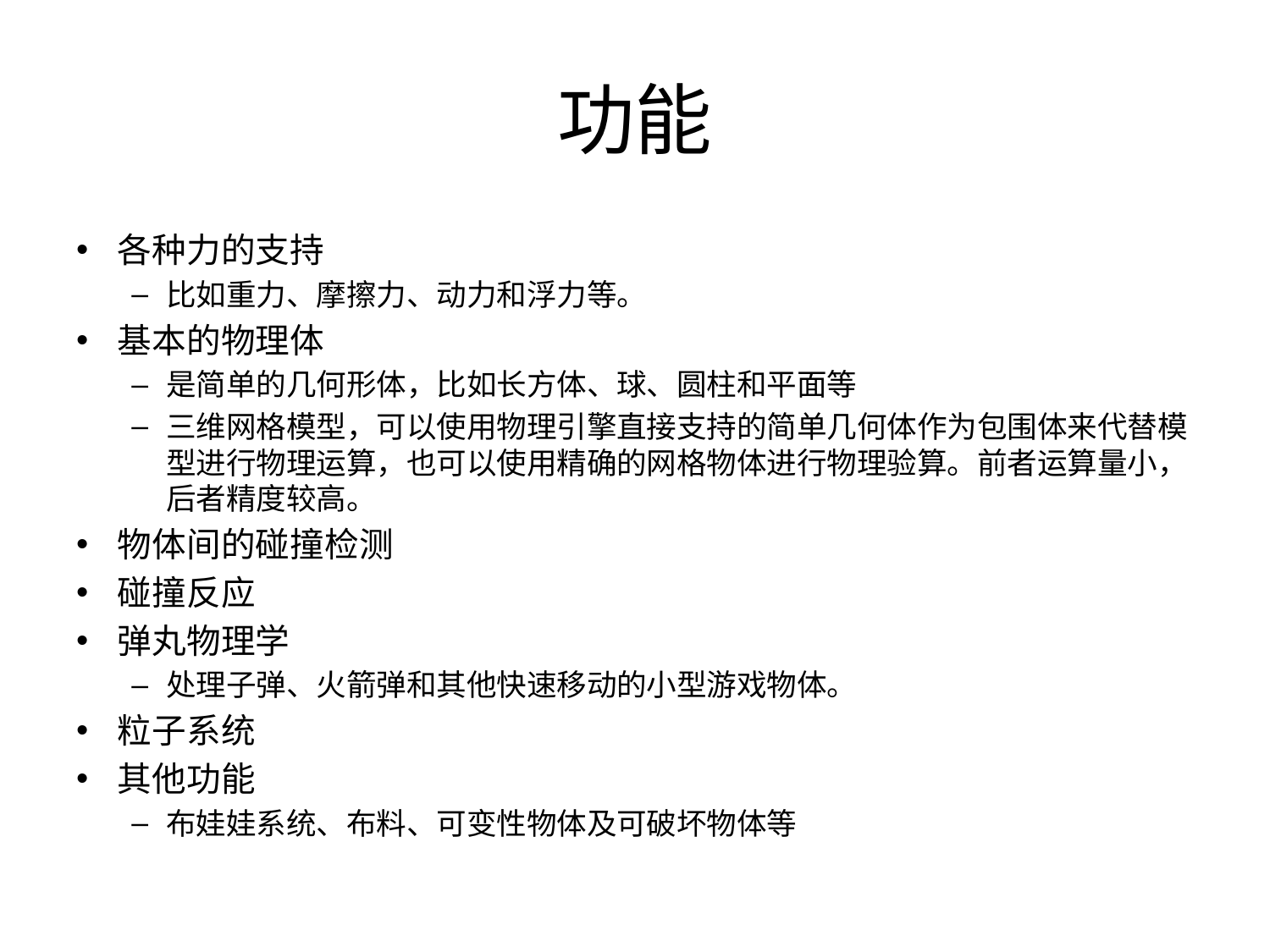

# 功能
各种力的支持
比如重力、摩擦力、动力和浮力等。
基本的物理体
是简单的几何形体，比如长方体、球、圆柱和平面等
三维网格模型，可以使用物理引擎直接支持的简单几何体作为包围体来代替模型进行物理运算，也可以使用精确的网格物体进行物理验算。前者运算量小，后者精度较高。
物体间的碰撞检测
碰撞反应
弹丸物理学
处理子弹、火箭弹和其他快速移动的小型游戏物体。
粒子系统
其他功能
布娃娃系统、布料、可变性物体及可破坏物体等